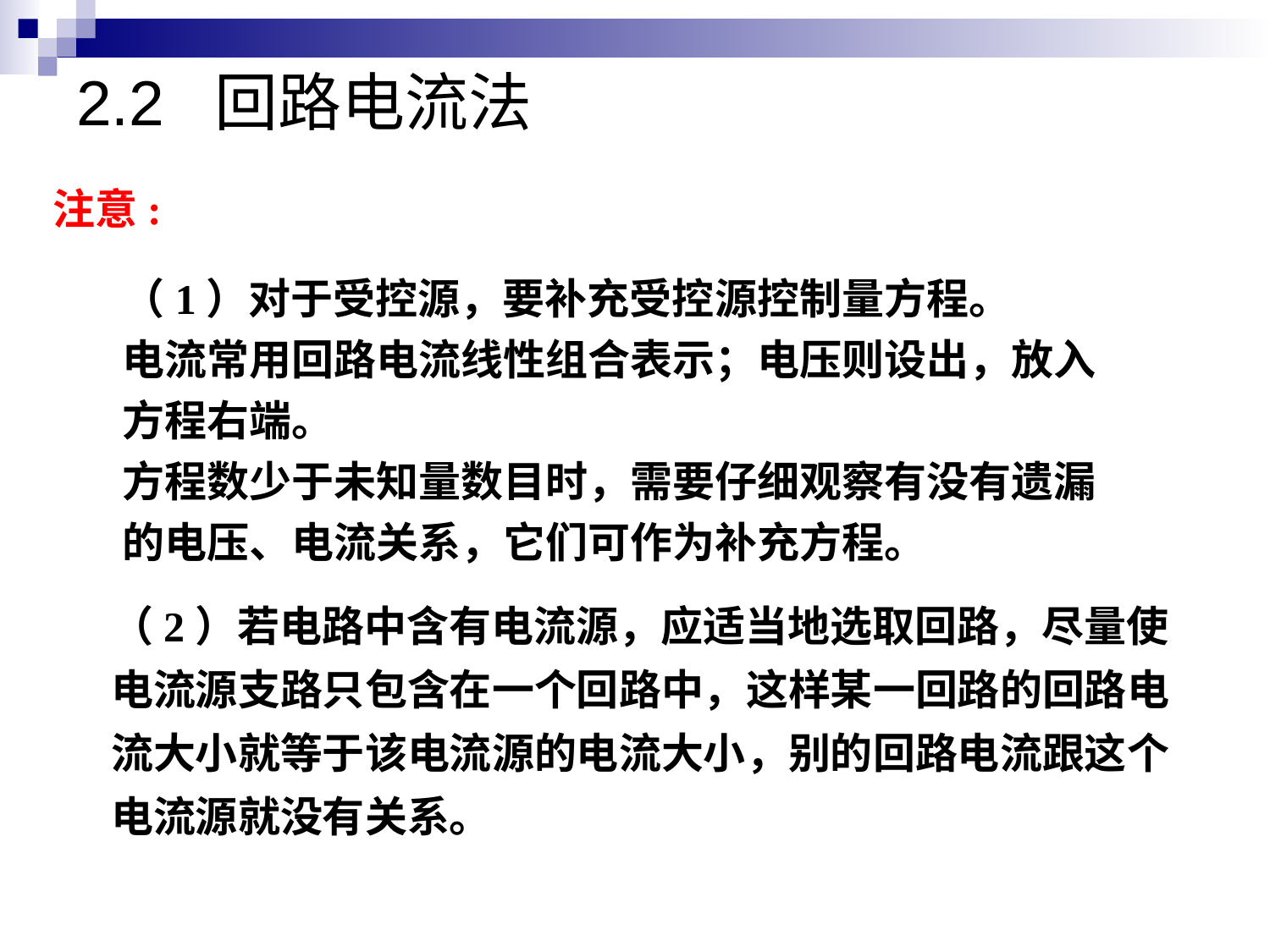

# 2.2  回路电流法
注意:
（1）对于受控源，要补充受控源控制量方程。
电流常用回路电流线性组合表示；电压则设出，放入方程右端。
方程数少于未知量数目时，需要仔细观察有没有遗漏的电压、电流关系，它们可作为补充方程。
（2）若电路中含有电流源，应适当地选取回路，尽量使电流源支路只包含在一个回路中，这样某一回路的回路电流大小就等于该电流源的电流大小，别的回路电流跟这个电流源就没有关系。